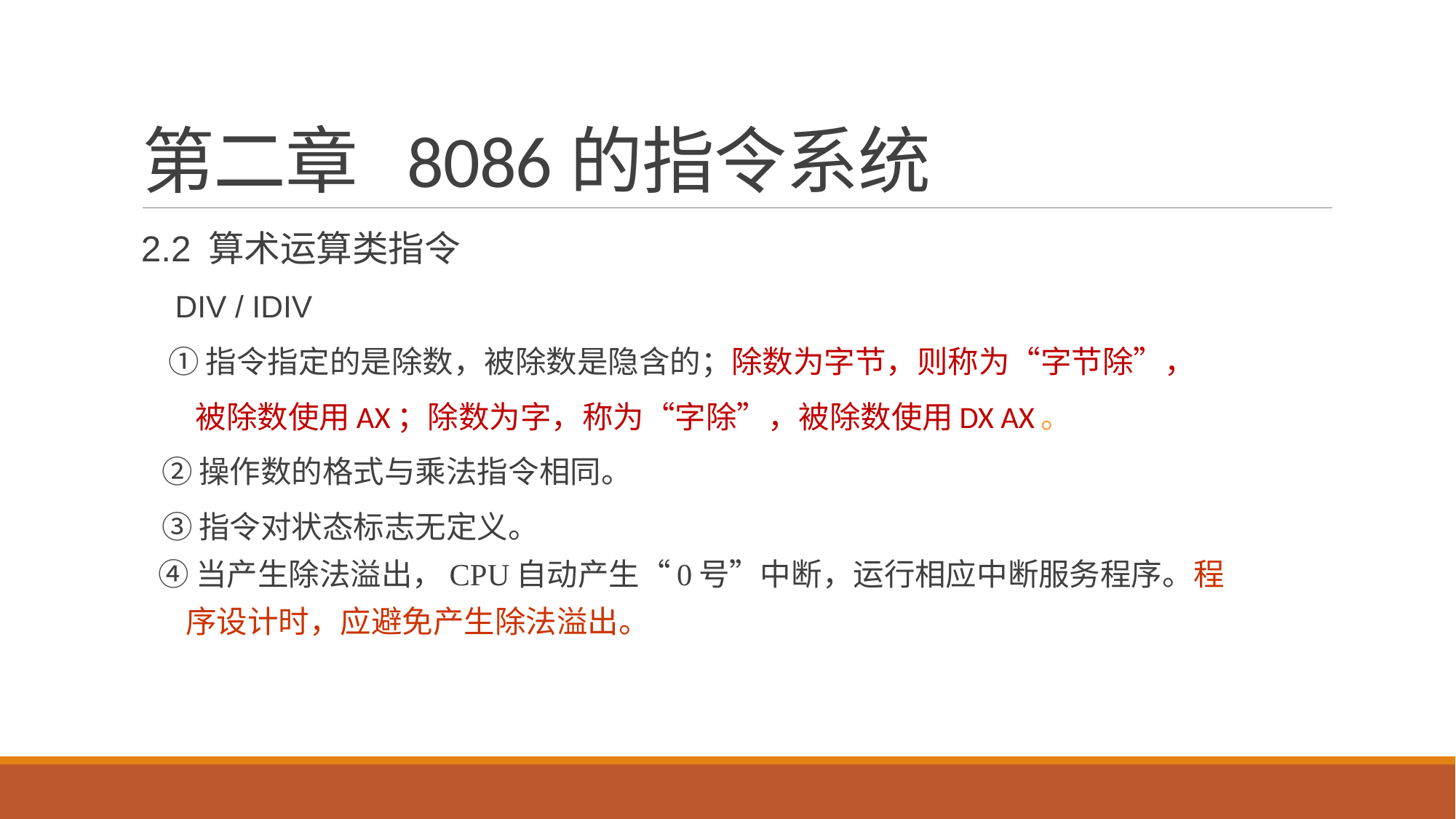

# 第二章  8086的指令系统
2.2 算术运算类指令
    DIV / IDIV
    ①指令指定的是除数，被除数是隐含的；除数为字节，则称为“字节除”，
       被除数使用AX；除数为字，称为“字除”，被除数使用DX AX。
   ②操作数的格式与乘法指令相同。
   ③指令对状态标志无定义。
    ④当产生除法溢出，CPU自动产生“0号”中断，运行相应中断服务程序。程
       序设计时，应避免产生除法溢出。